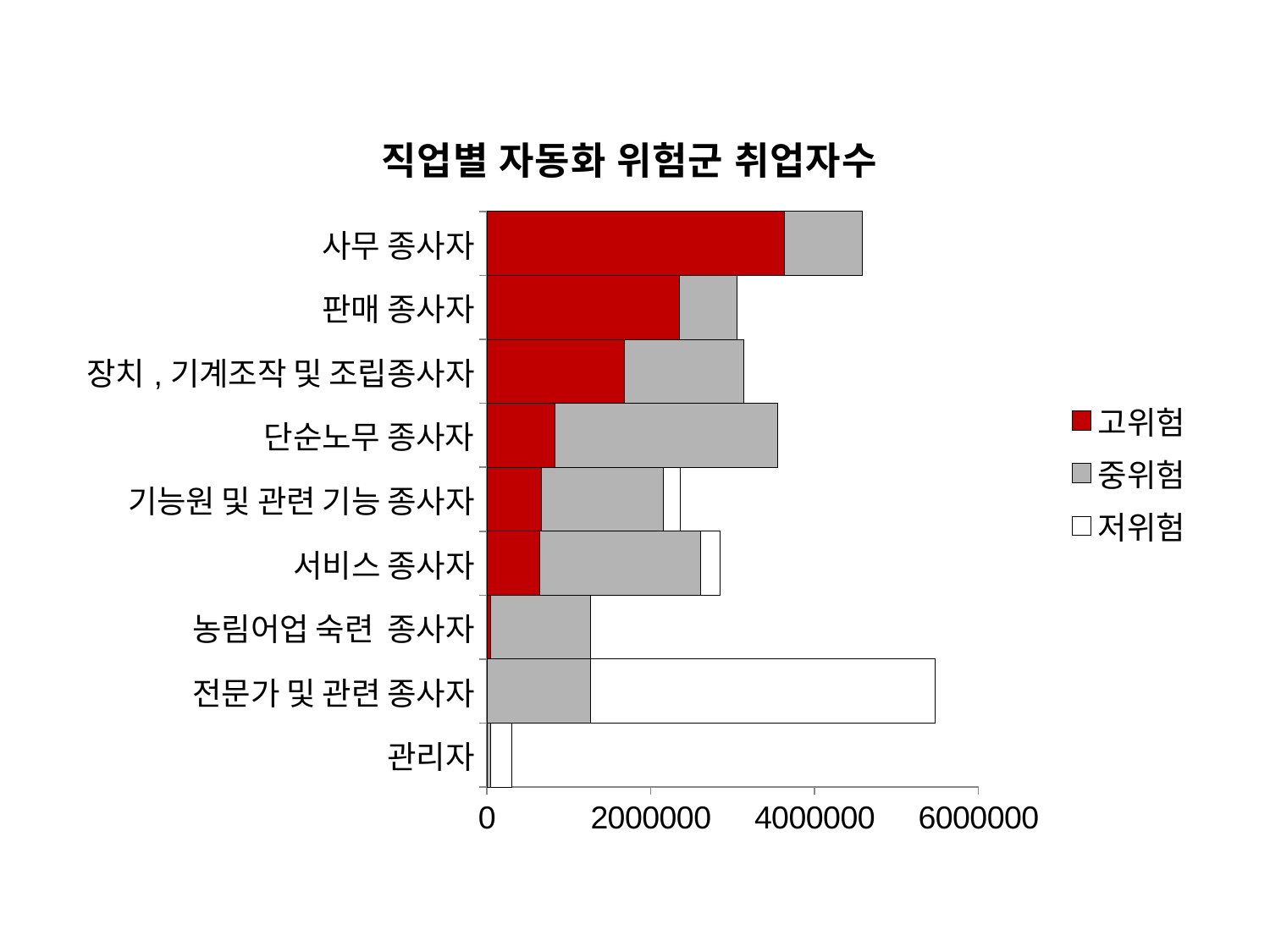

### Chart: 직업별 자동화 위험군 취업자수

| Category | 고위험 | 중위험 | 저위험 |
|---|---|---|---|
| 관리자 | 0.0 | 41126.751000000004 | 262319.7 |
| 전문가 및 관련 종사자 | 0.0 | 1268338.017000002 | 4205603.623000007 |
| 농림어업 숙련  종사자 | 45933.38200000001 | 1219411.7200000007 | None |
| 서비스 종사자 | 649857.294 | 1958232.2129999958 | 240045.8409999999 |
| 기능원 및 관련 기능 종사자 | 668107.6680000005 | 1490716.393 | 201502.0240000001 |
| 단순노무 종사자 | 830569.655000001 | 2718742.029000002 | None |
| 장치,기계조작 및 조립종사자 | 1681615.329000001 | 1458130.8730000018 | None |
| 판매 종사자 | 2351170.4220000007 | 704945.9610000002 | None |
| 사무 종사자 | 3628391.4230000027 | 951960.7259999998 | None |